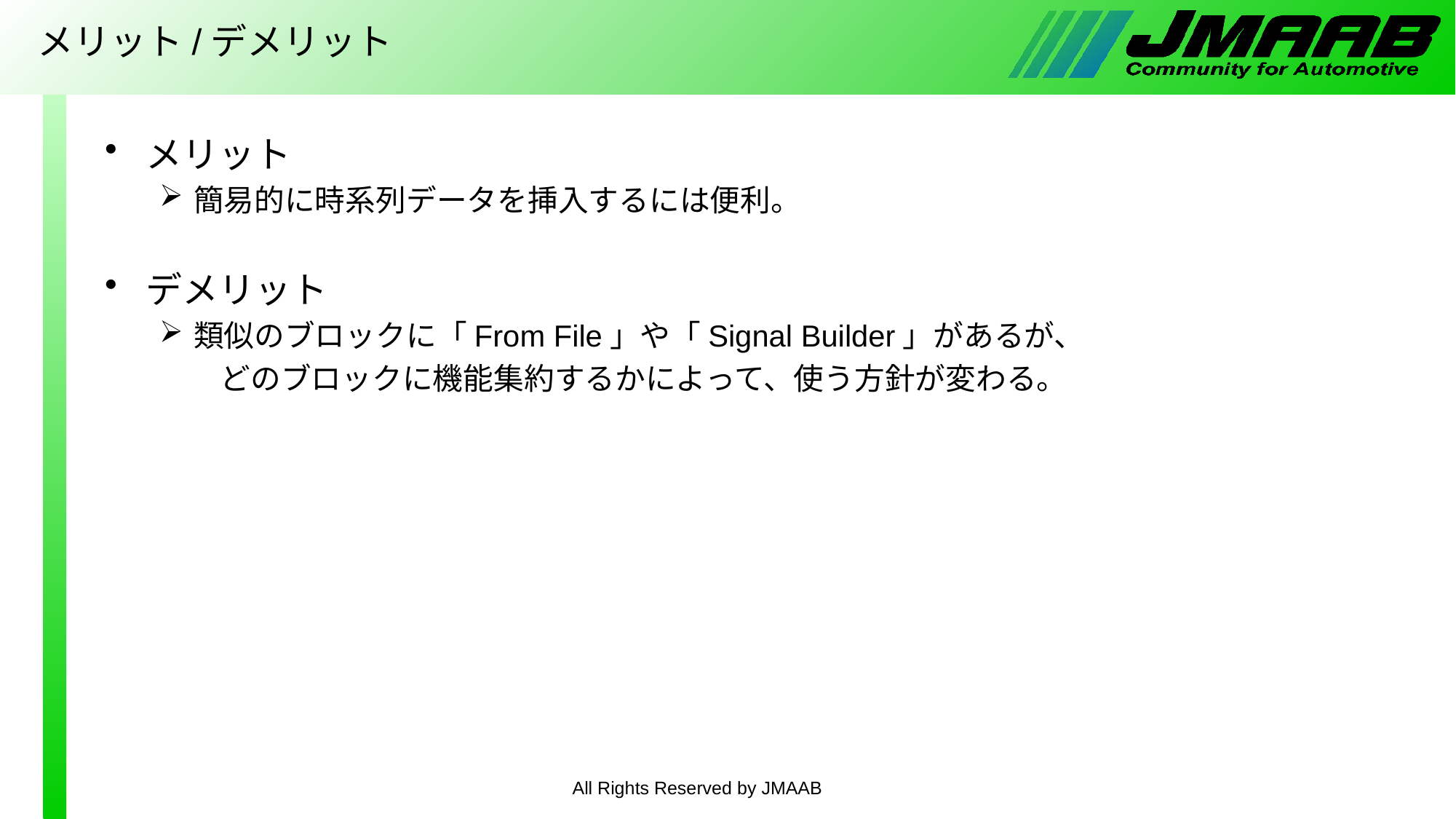

# メリット/デメリット
メリット
簡易的に時系列データを挿入するには便利。

デメリット
類似のブロックに「From File」や「Signal Builder」があるが、
　　どのブロックに機能集約するかによって、使う方針が変わる。